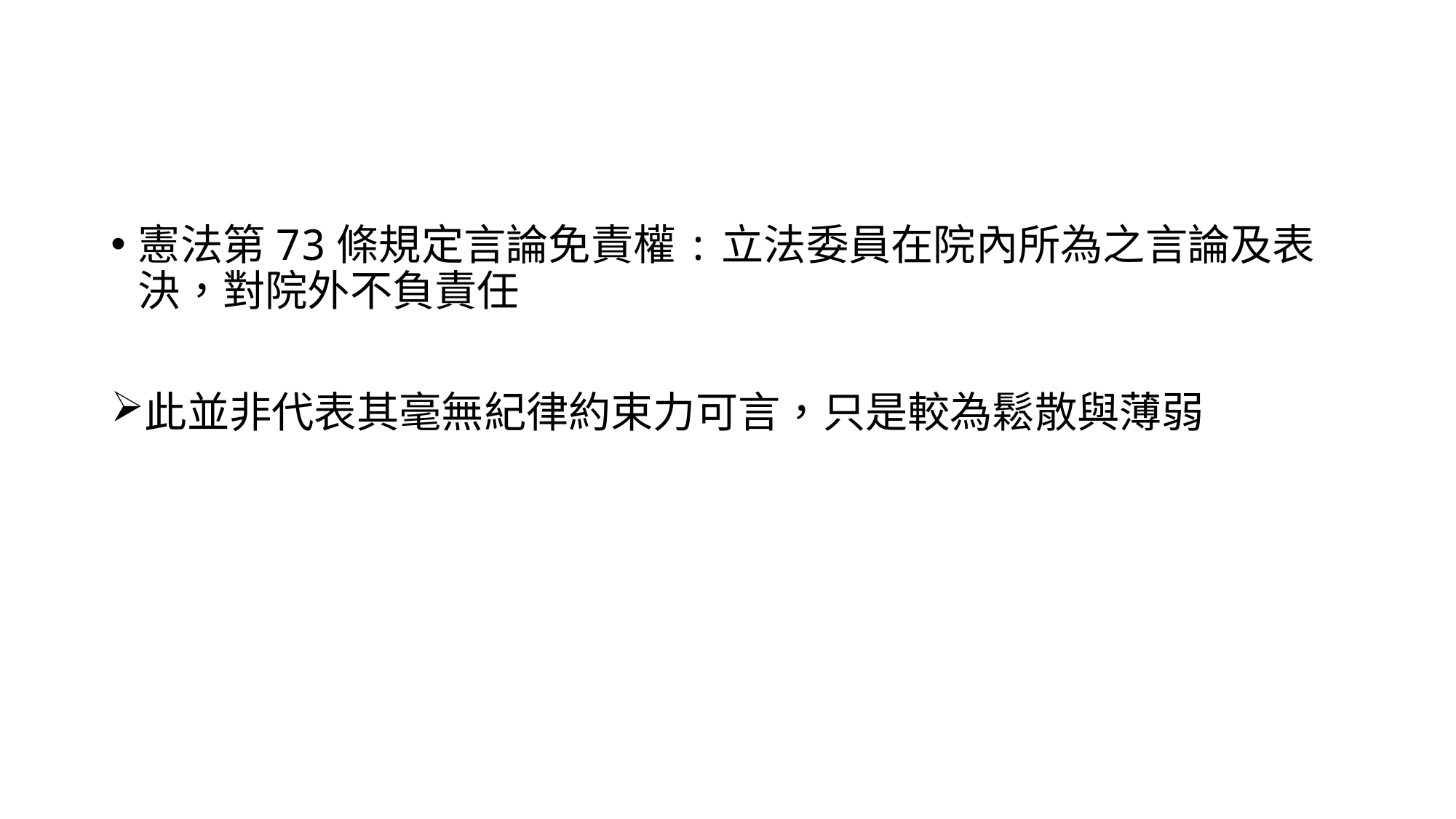

#
憲法第73條規定言論免責權:立法委員在院內所為之言論及表決，對院外不負責任

此並非代表其毫無紀律約束力可言，只是較為鬆散與薄弱